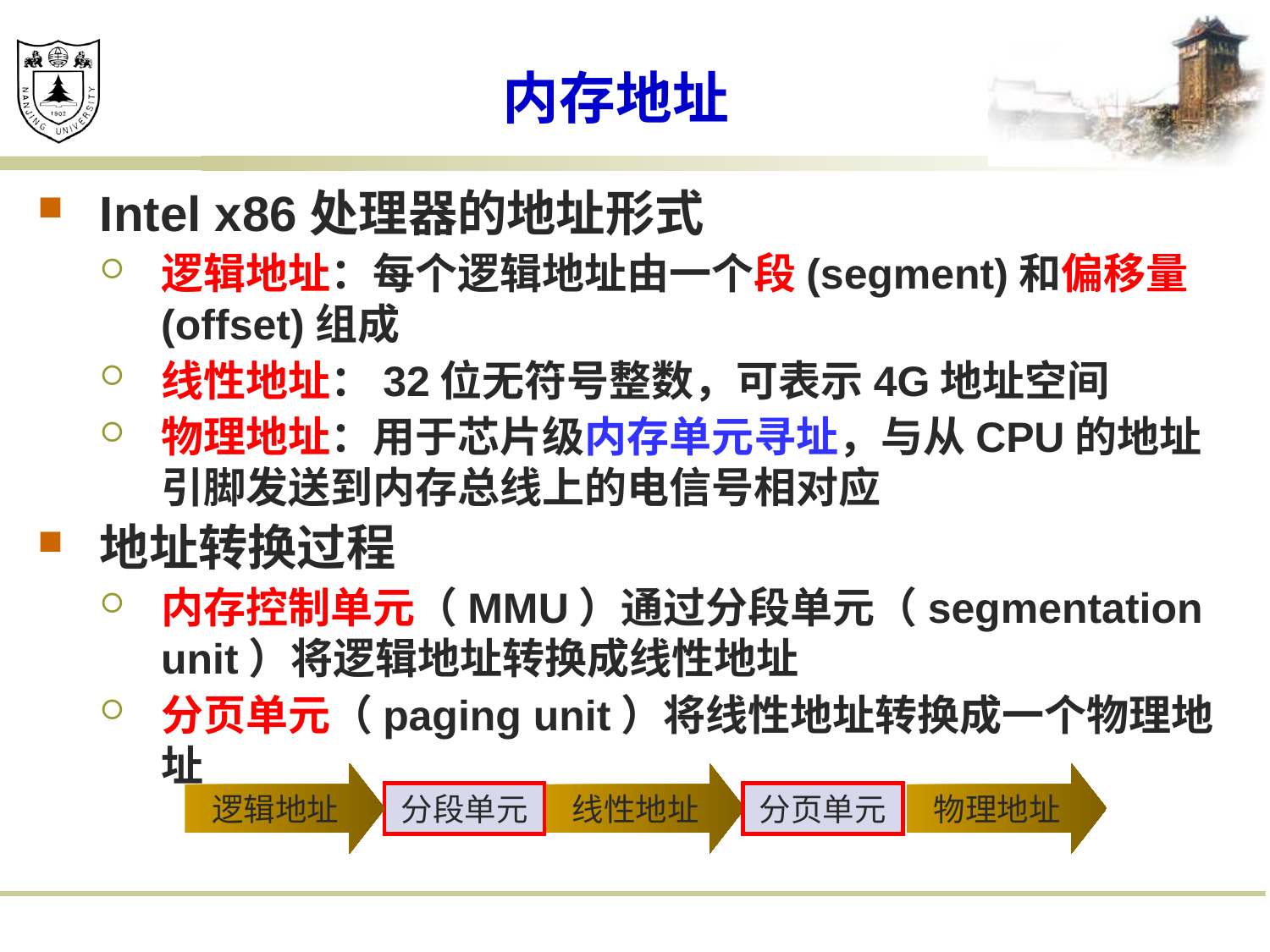

# 内存地址
Intel x86处理器的地址形式
逻辑地址：每个逻辑地址由一个段(segment)和偏移量(offset)组成
线性地址：32位无符号整数，可表示4G地址空间
物理地址：用于芯片级内存单元寻址，与从CPU的地址引脚发送到内存总线上的电信号相对应
地址转换过程
内存控制单元（MMU）通过分段单元（segmentation unit）将逻辑地址转换成线性地址
分页单元（paging unit）将线性地址转换成一个物理地址

逻辑地址
线性地址
物理地址
分段单元
分页单元
78